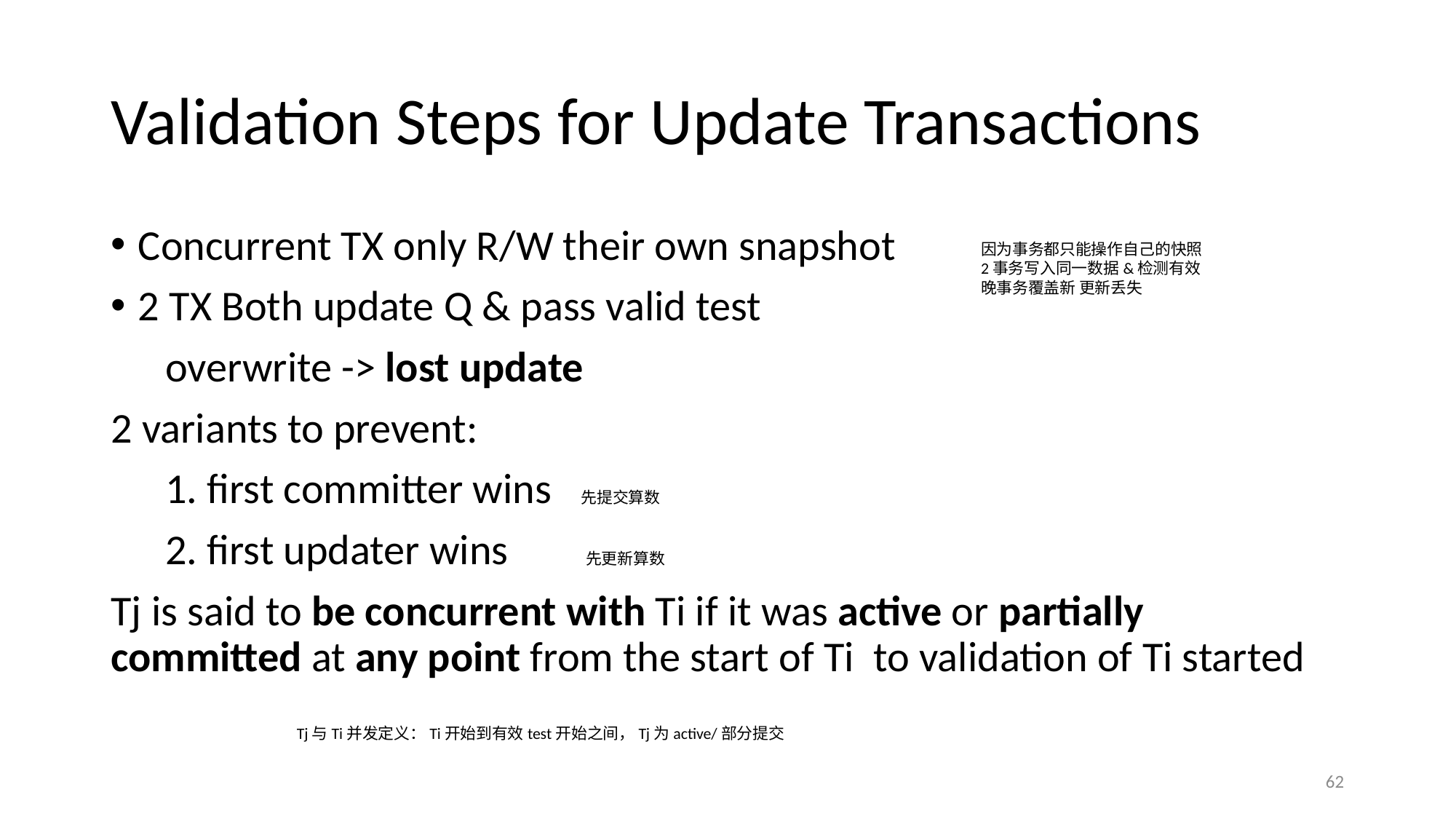

# Validation Steps for Update Transactions
Concurrent TX only R/W their own snapshot
2 TX Both update Q & pass valid test
overwrite -> lost update
2 variants to prevent:
1. first committer wins  先提交算数
2. first updater wins       先更新算数
Tj is said to be concurrent with Ti if it was active or partially committed at any point from the start of Ti  to validation of Ti started
因为事务都只能操作自己的快照
2事务写入同一数据&检测有效
晚事务覆盖新 更新丢失

Tj与Ti并发定义：Ti开始到有效test开始之间，Tj为active/部分提交
62